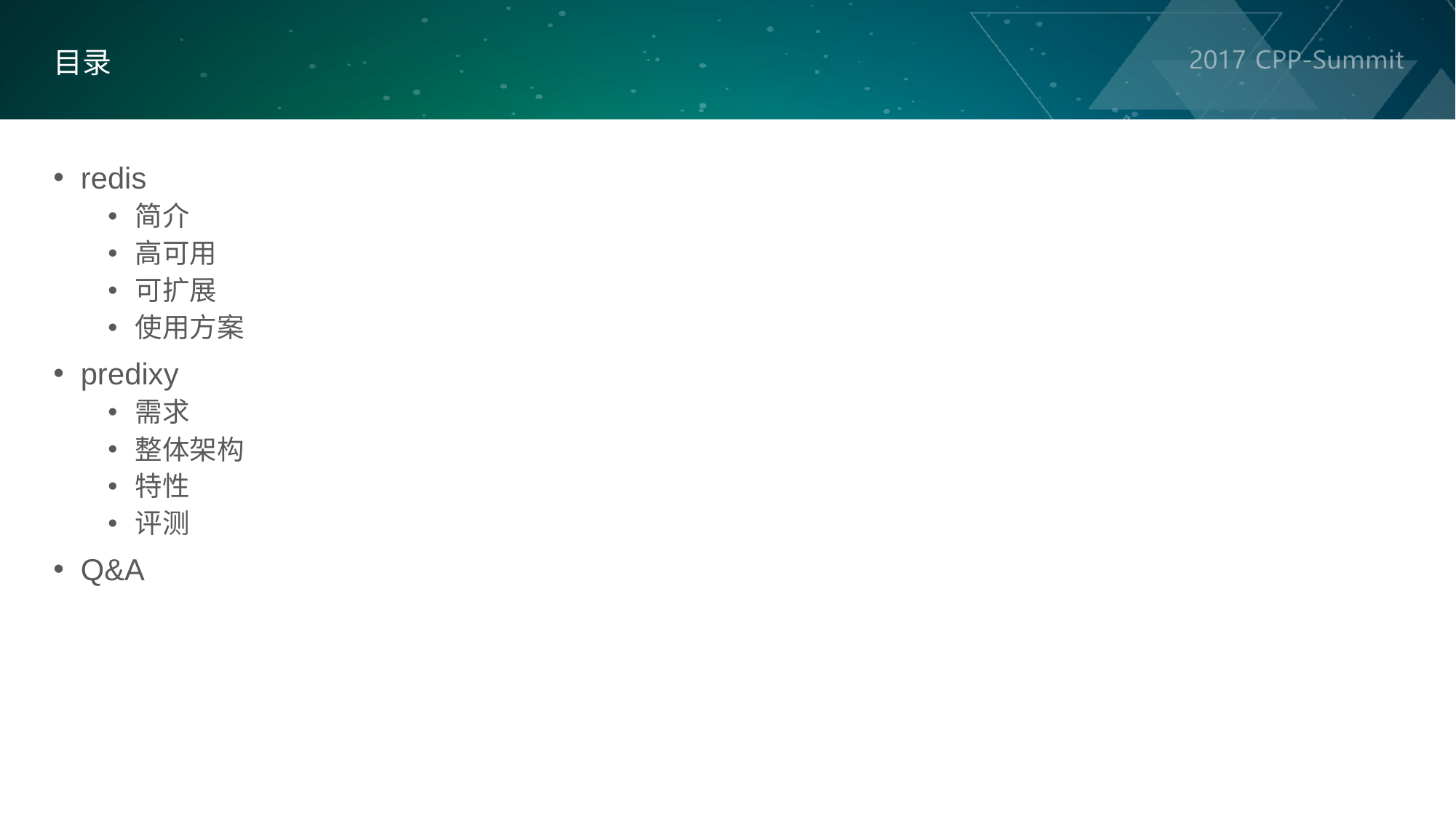

目录
redis
简介
高可用
可扩展
使用方案
predixy
需求
整体架构
特性
评测
Q&A